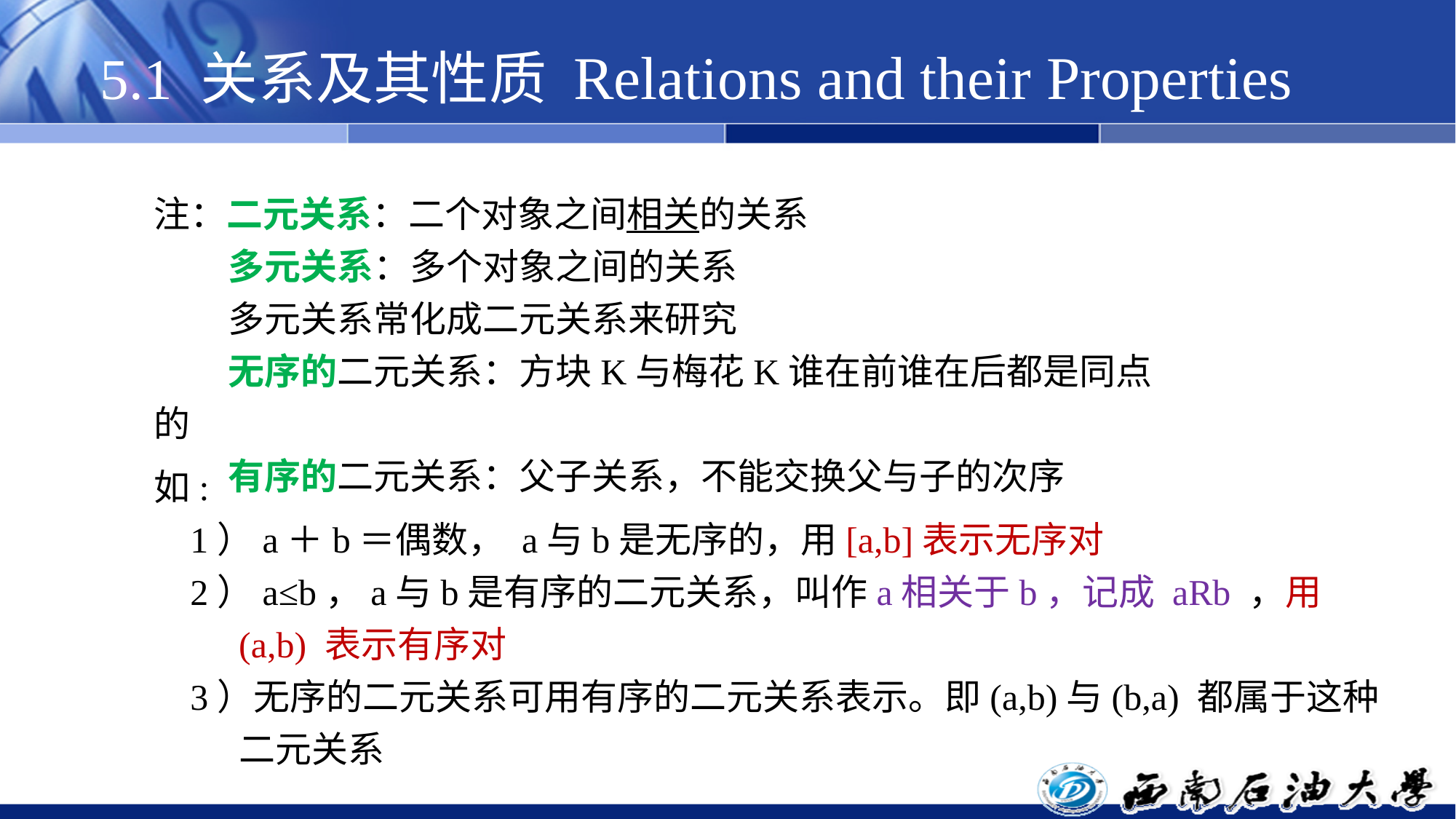

# 5.1 关系及其性质 Relations and their Properties
注：二元关系：二个对象之间相关的关系
        多元关系：多个对象之间的关系
        多元关系常化成二元关系来研究
        无序的二元关系：方块K与梅花K谁在前谁在后都是同点的
        有序的二元关系：父子关系，不能交换父与子的次序
如:
    1）a＋b＝偶数， a与b是无序的，用[a,b]表示无序对
    2）a≤b，a与b是有序的二元关系，叫作a相关于b，记成 aRb ，用 (a,b) 表示有序对
    3）无序的二元关系可用有序的二元关系表示。即(a,b)与(b,a) 都属于这种二元关系